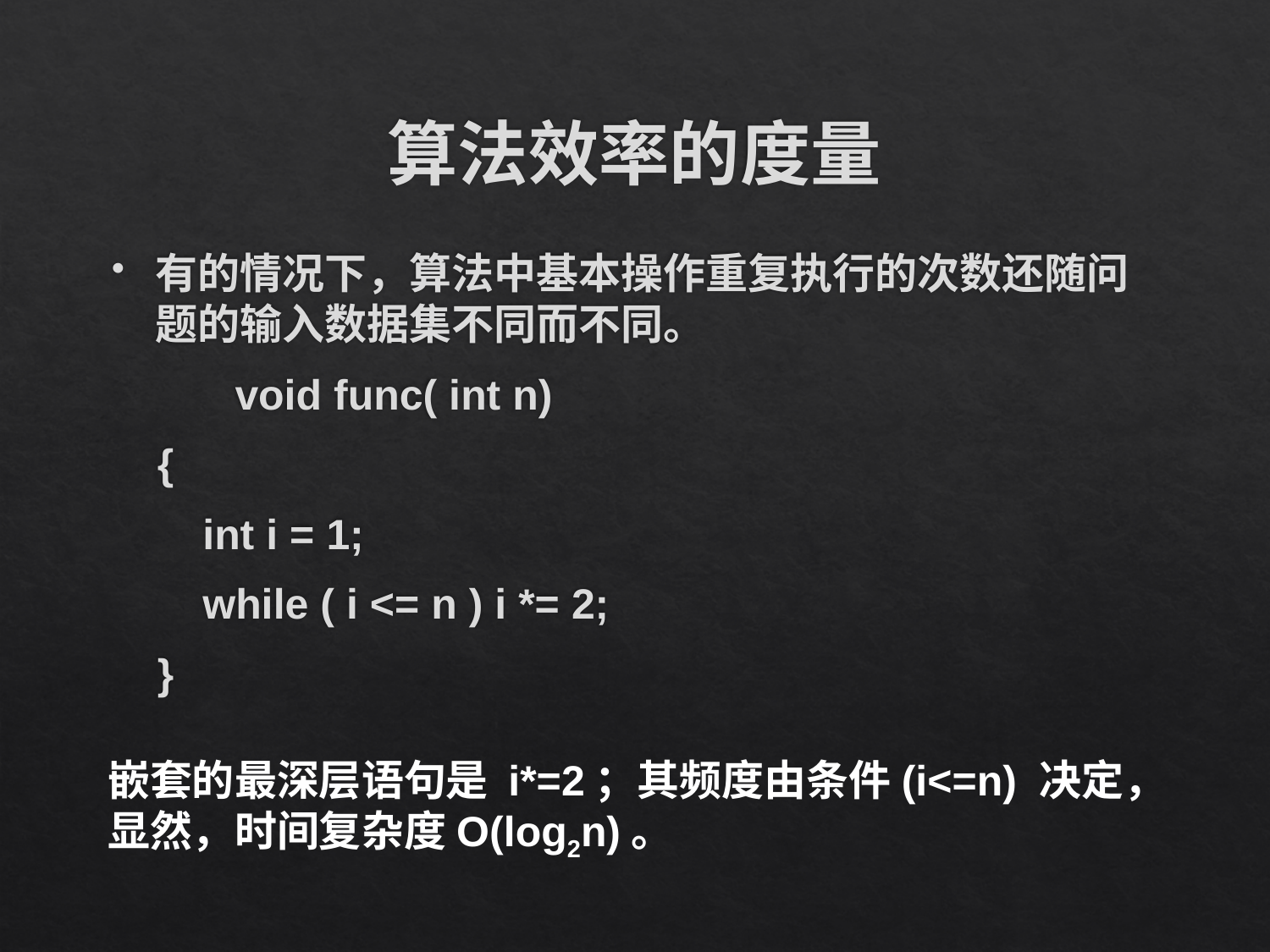

# 算法效率的度量
有的情况下，算法中基本操作重复执行的次数还随问题的输入数据集不同而不同。
	void func( int n)
{
        int i = 1;
        while ( i <= n ) i *= 2;
}
嵌套的最深层语句是 i*=2；其频度由条件(i<=n) 决定，显然，时间复杂度O(log2n)。